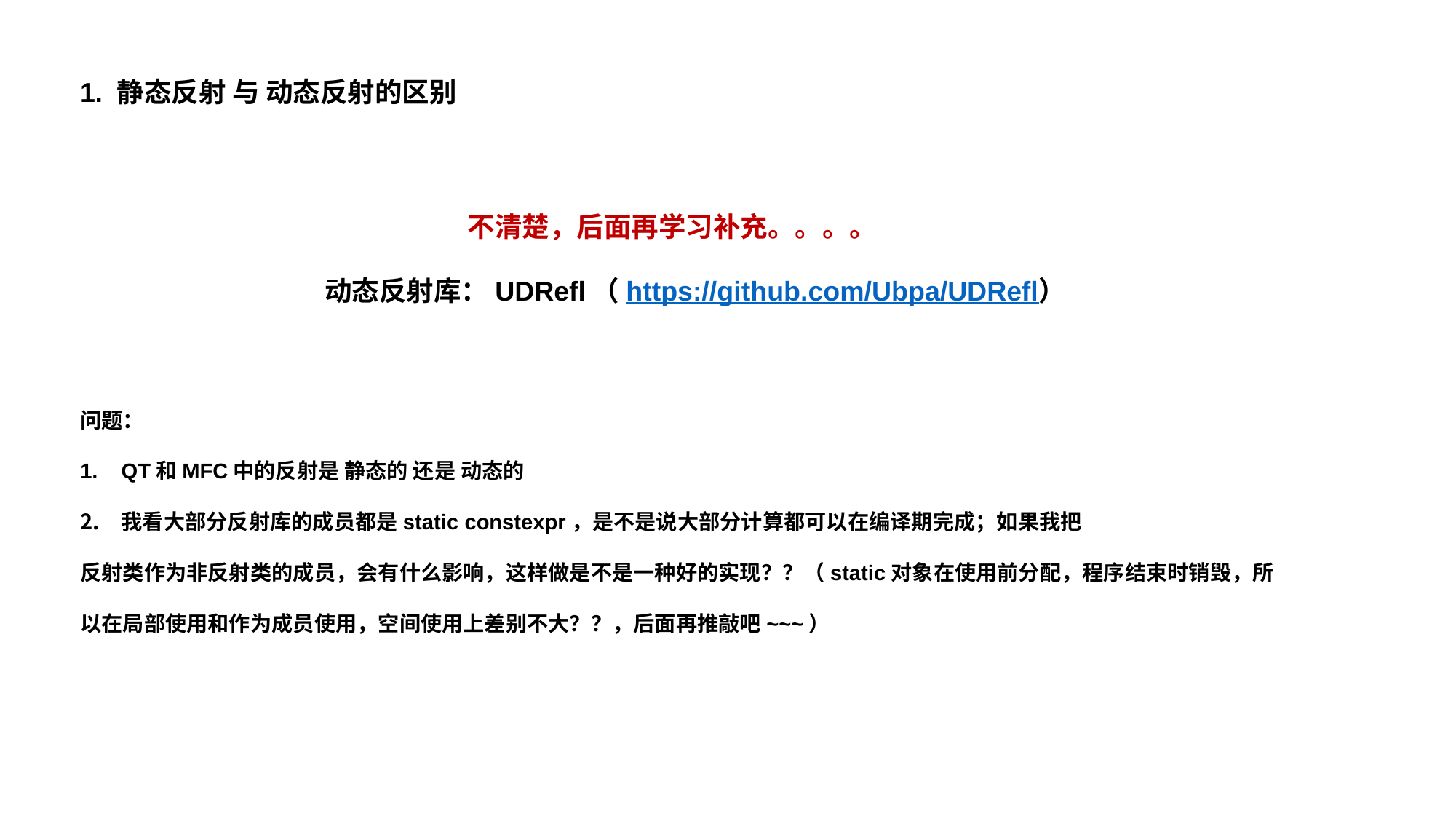

1. 静态反射 与 动态反射的区别
不清楚，后面再学习补充。。。。
动态反射库：UDRefl（https://github.com/Ubpa/UDRefl）
问题：
QT和MFC中的反射是 静态的 还是 动态的
我看大部分反射库的成员都是static constexpr，是不是说大部分计算都可以在编译期完成；如果我把
反射类作为非反射类的成员，会有什么影响，这样做是不是一种好的实现？？（static对象在使用前分配，程序结束时销毁，所以在局部使用和作为成员使用，空间使用上差别不大？？，后面再推敲吧~~~）